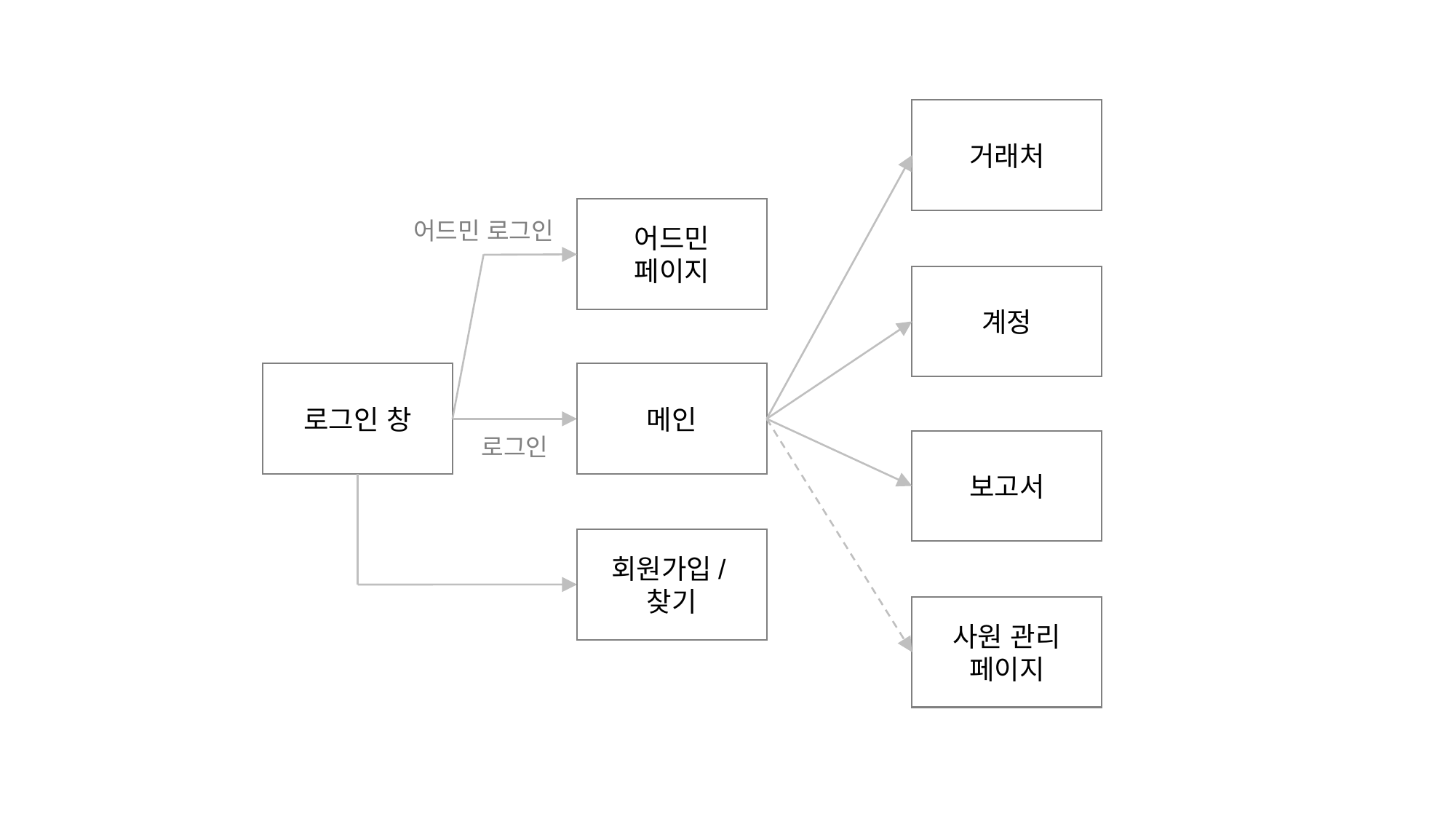

거래처
어드민
페이지
어드민 로그인
계정
로그인 창
메인
로그인
보고서
회원가입/찾기
사원 관리
페이지